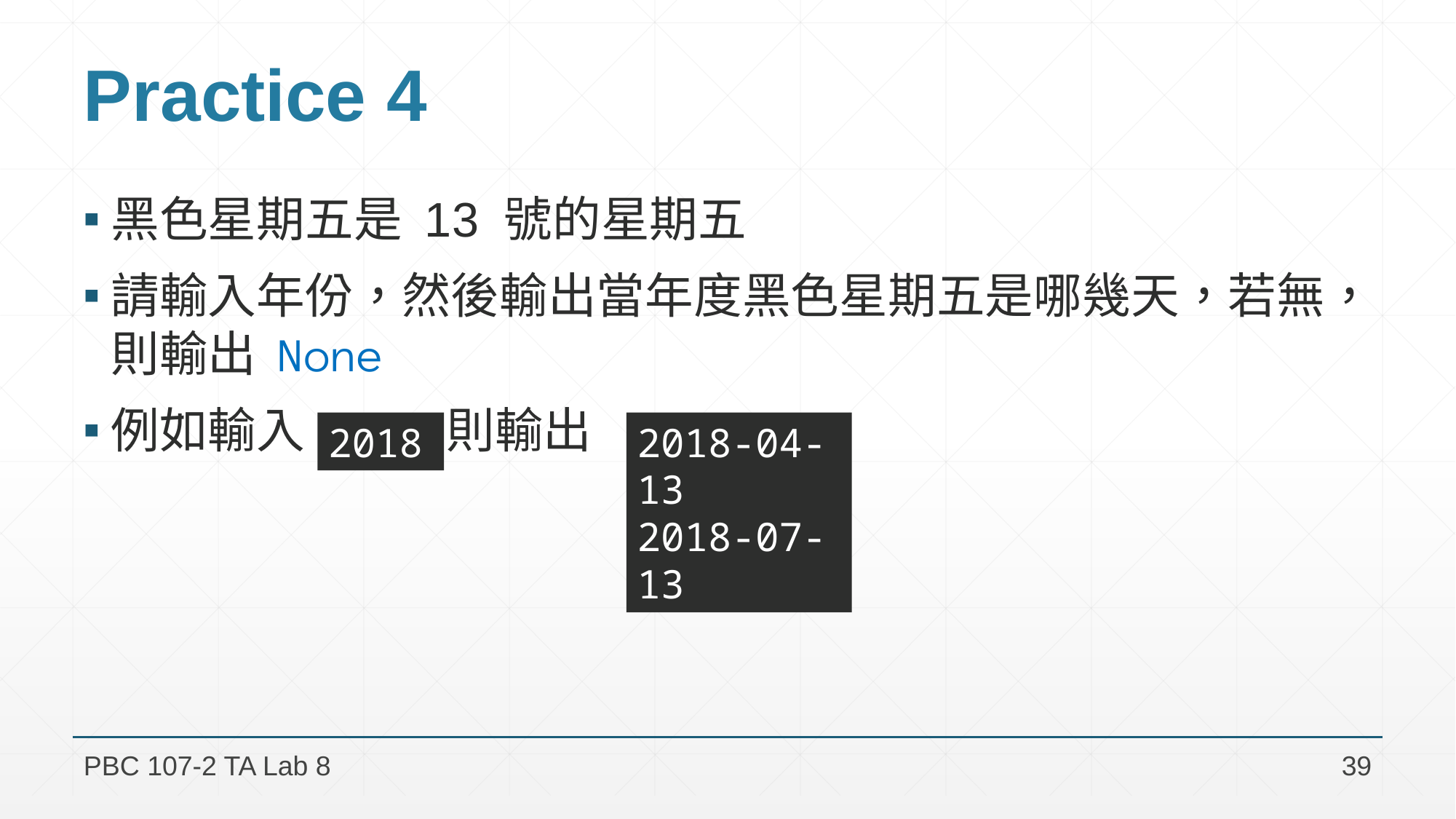

# Practice 4
黑色星期五是 13 號的星期五
請輸入年份，然後輸出當年度黑色星期五是哪幾天，若無，則輸出 None
例如輸入             則輸出

2018
2018-04-13
2018-07-13
PBC 107-2 TA Lab 8
39